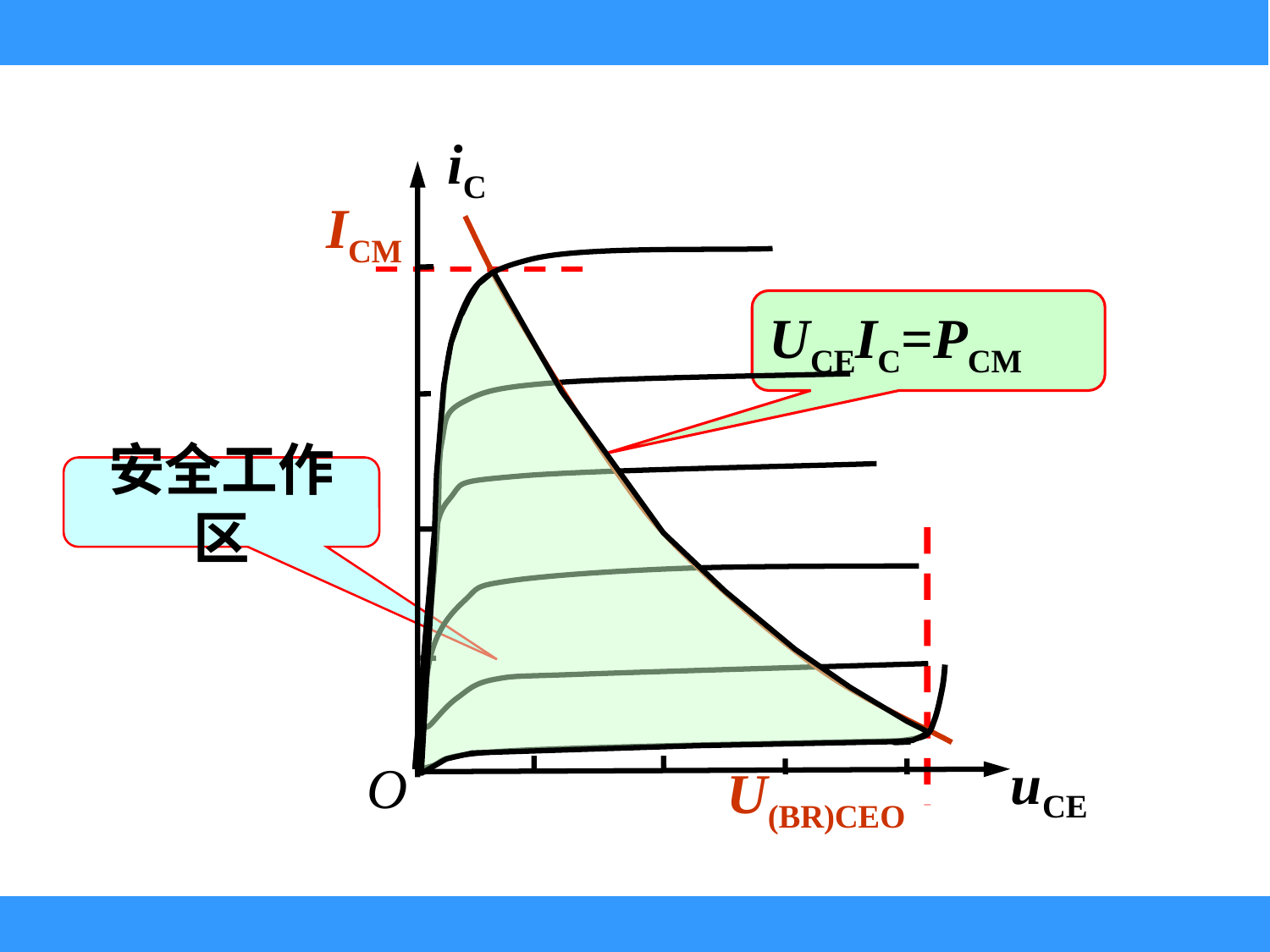

iC

O
uCE

ICM

UCEIC=PCM

安全工作区

U(BR)CEO